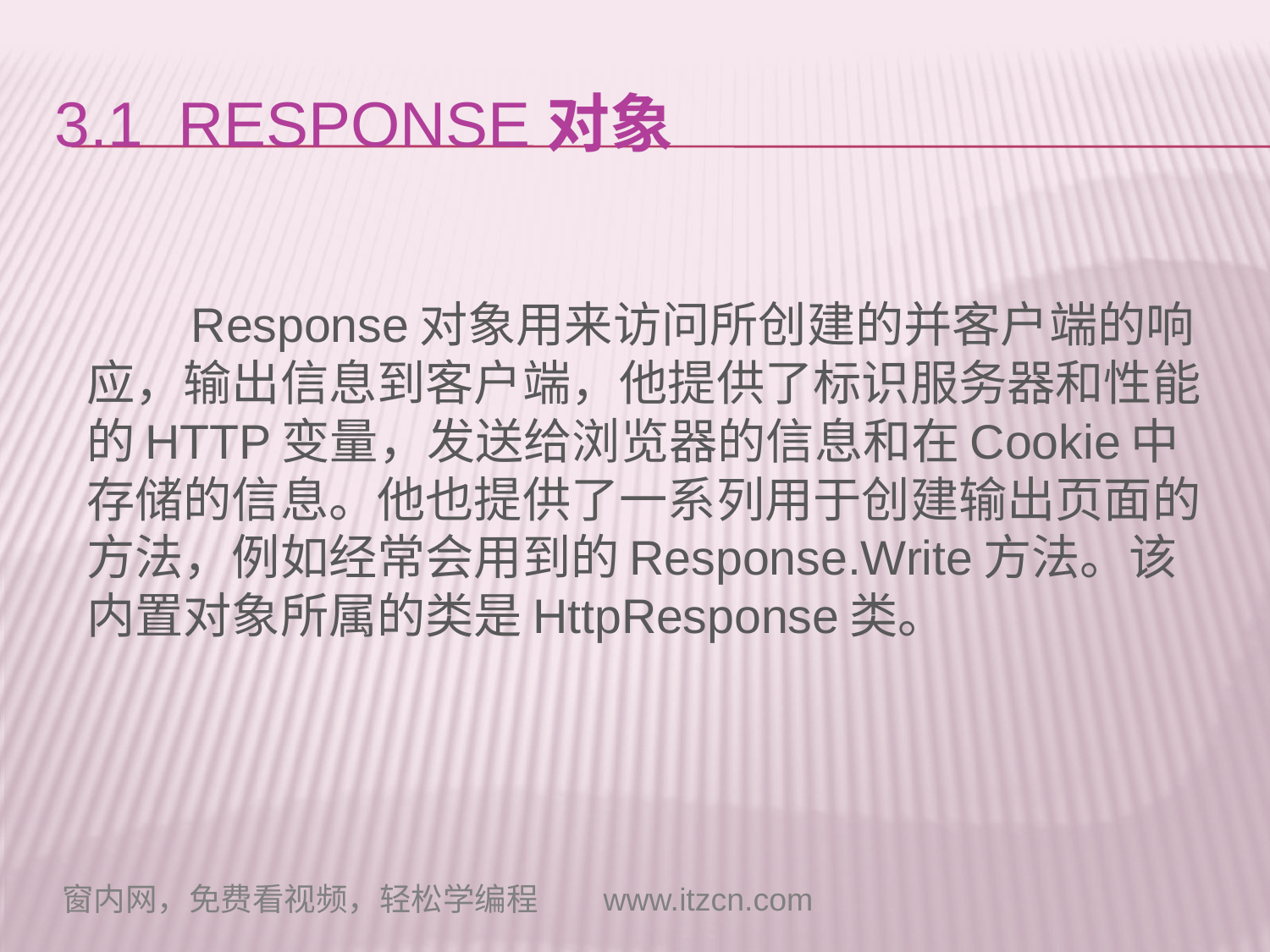

# 3.1  Response对象
           Response对象用来访问所创建的并客户端的响应，输出信息到客户端，他提供了标识服务器和性能的HTTP变量，发送给浏览器的信息和在Cookie中存储的信息。他也提供了一系列用于创建输出页面的方法，例如经常会用到的Response.Write方法。该内置对象所属的类是HttpResponse类。